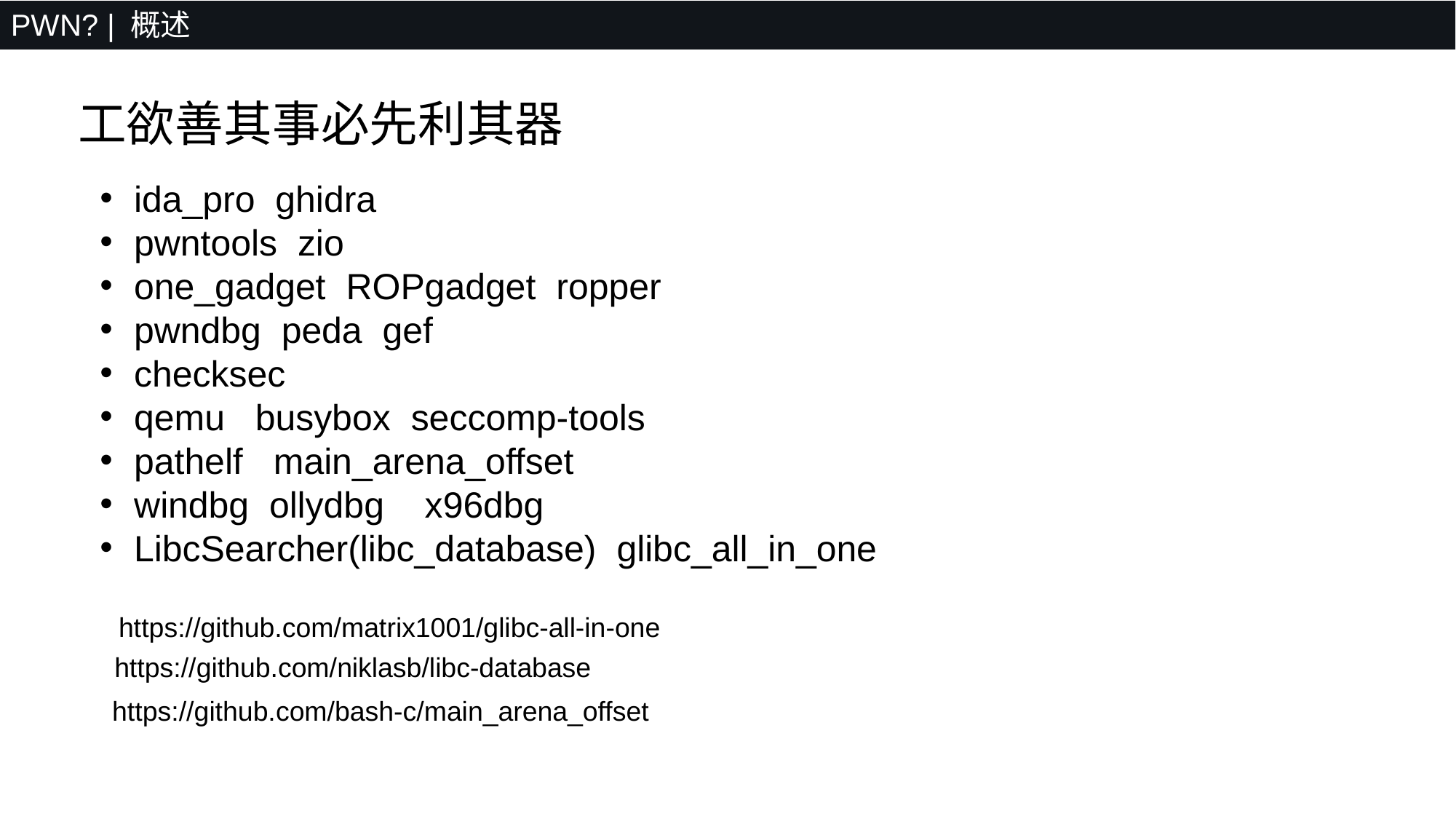

PWN? | 概述
工欲善其事必先利其器
ida_pro  ghidra
pwntools  zio
one_gadget  ROPgadget  ropper
pwndbg  peda  gef
checksec
qemu   busybox  seccomp-tools
pathelf   main_arena_offset
windbg  ollydbg    x96dbg
LibcSearcher(libc_database)  glibc_all_in_one
https://github.com/matrix1001/glibc-all-in-one
https://github.com/niklasb/libc-database
https://github.com/bash-c/main_arena_offset